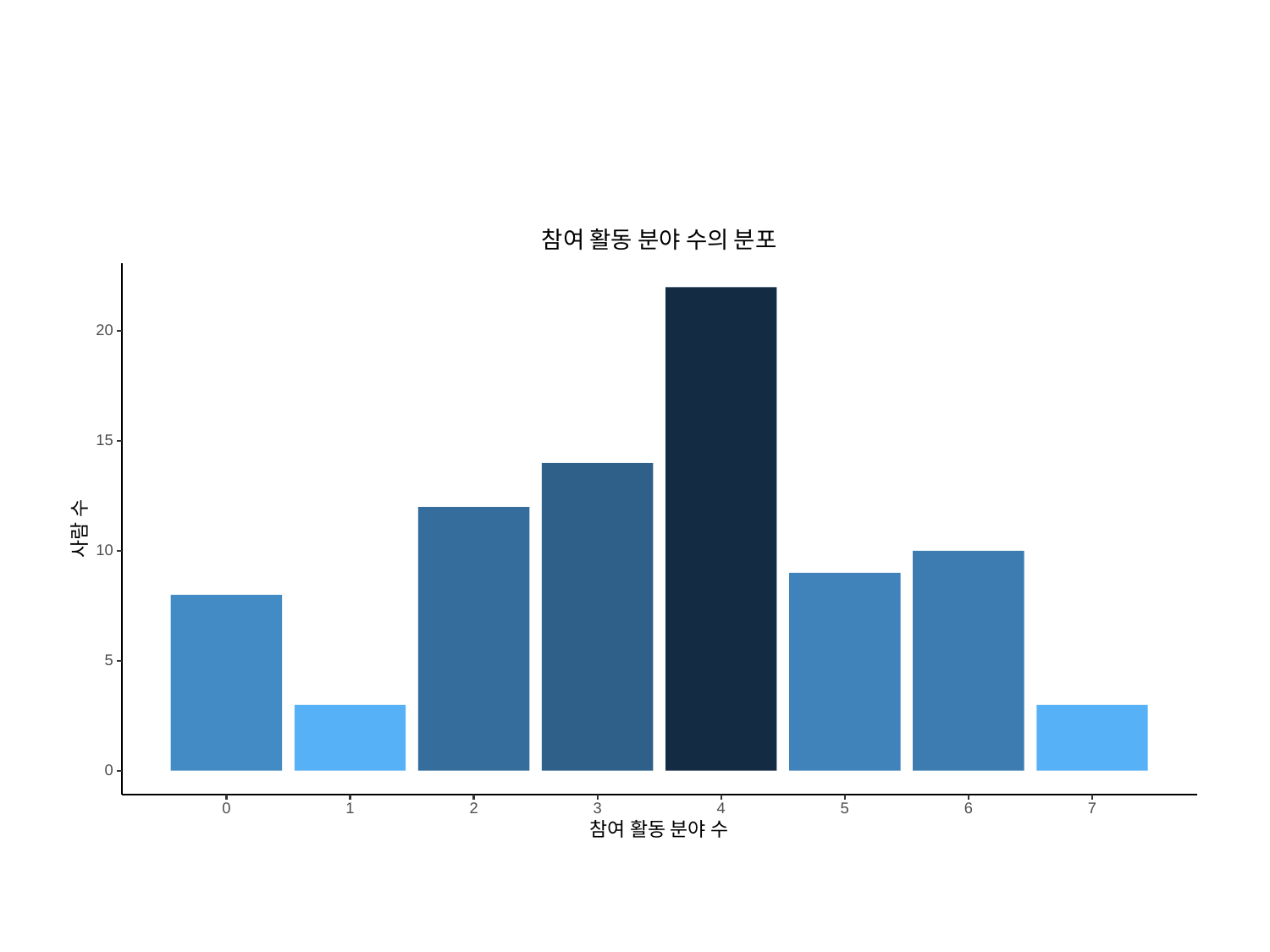

참여 활동 분야 수의 분포

20

15

사람 수
10

5

0

3
0
6
1
2
5
4
7
참여 활동 분야 수